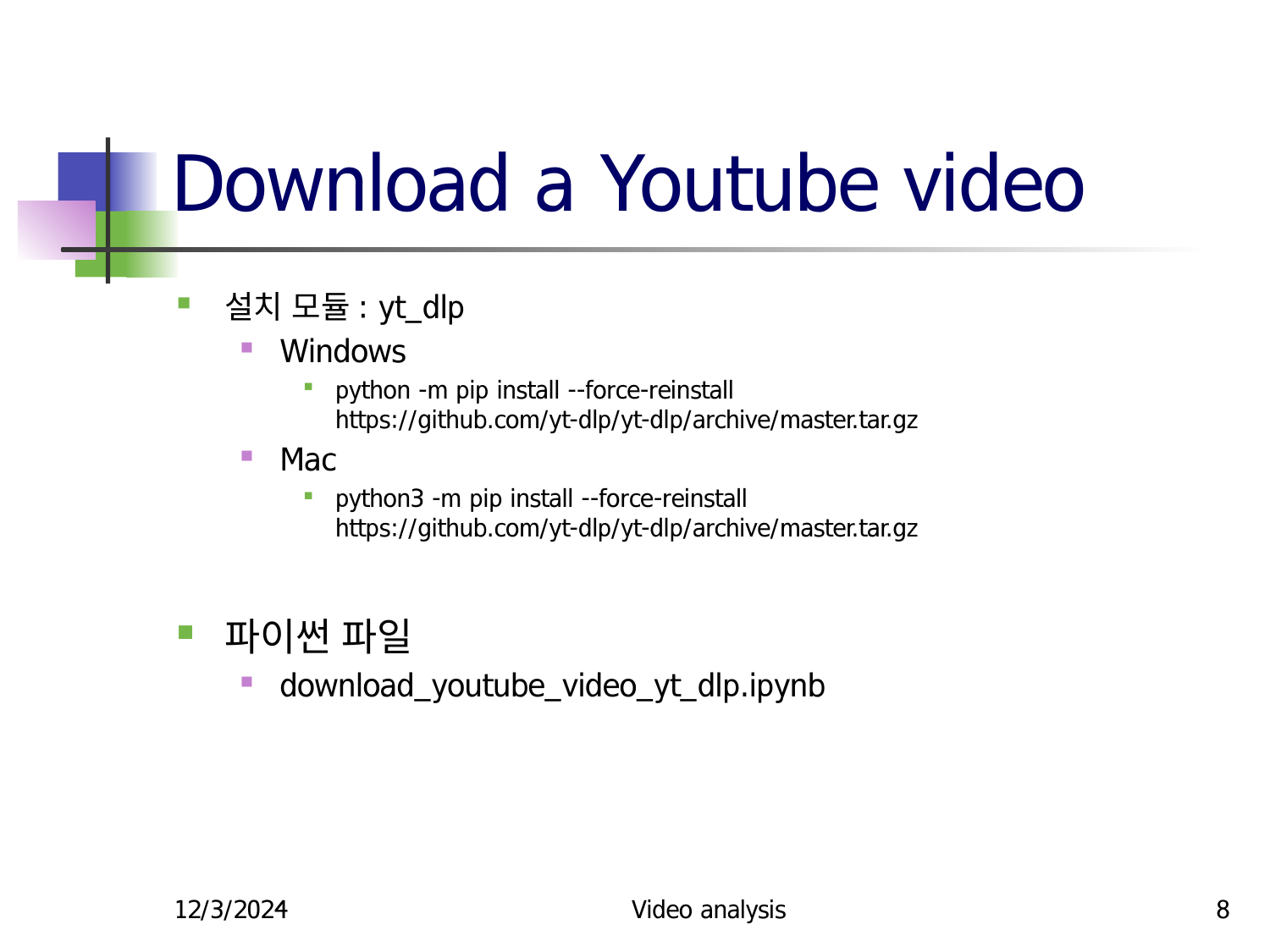

# Download a Youtube video
설치 모듈: yt_dlp
Windows
python -m pip install --force-reinstall https://github.com/yt-dlp/yt-dlp/archive/master.tar.gz
Mac
python3 -m pip install --force-reinstall https://github.com/yt-dlp/yt-dlp/archive/master.tar.gz

파이썬 파일
download_youtube_video_yt_dlp.ipynb
12/3/2024
Video analysis
8